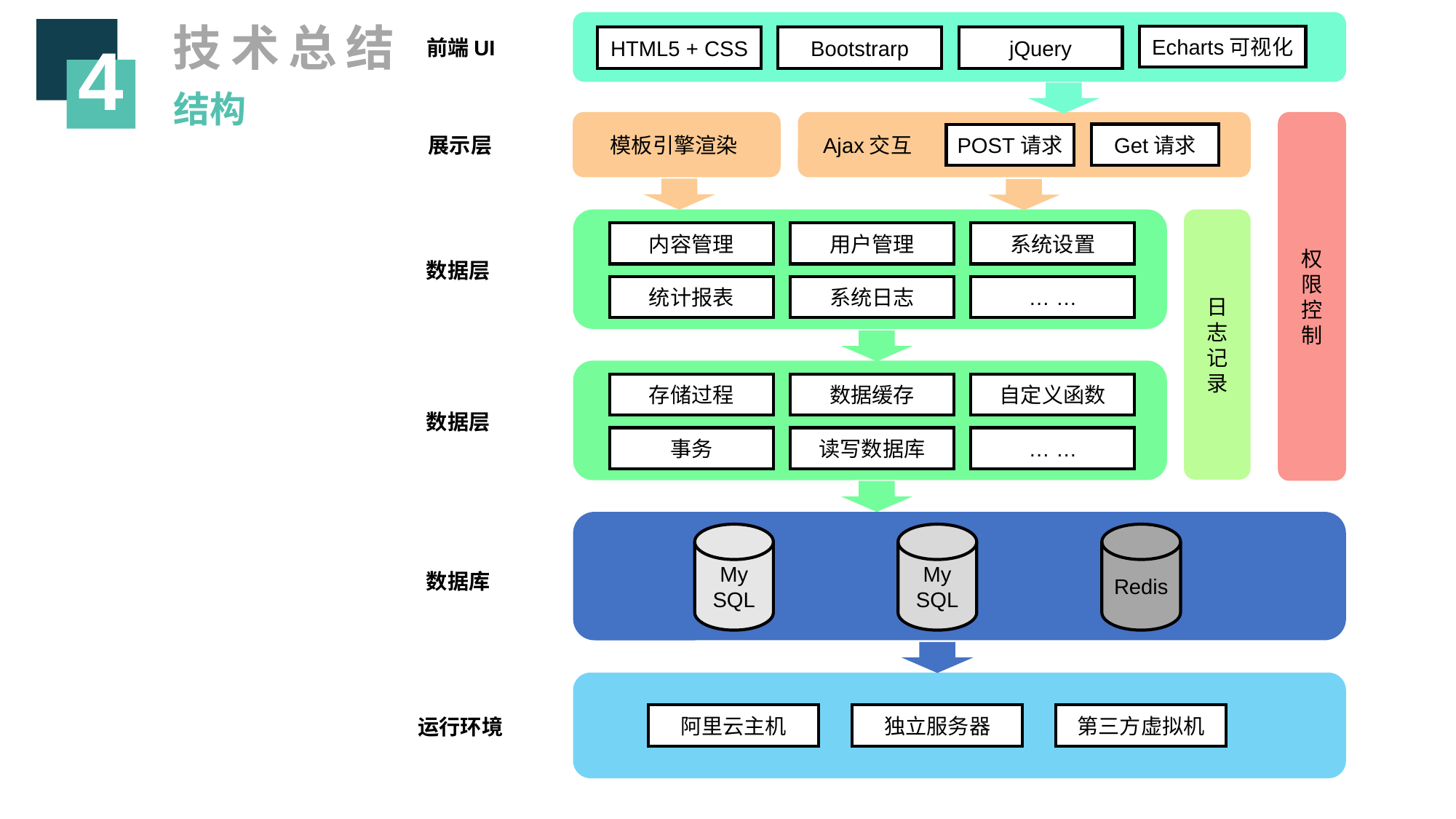

技术总结

Echarts可视化
HTML5 + CSS
Bootstrarp
jQuery
前端UI

Get请求
POST请求
模板引擎渲染
Ajax交互
权限控制

内容管理
用户管理
系统设置
数据层
统计报表
系统日志
… …
日志记录

存储过程
数据缓存
自定义函数
数据层
事务
读写数据库
… …

My SQL
My SQL
Redis
数据库

阿里云主机
独立服务器
第三方虚拟机
运行环境
展示层

4
结构